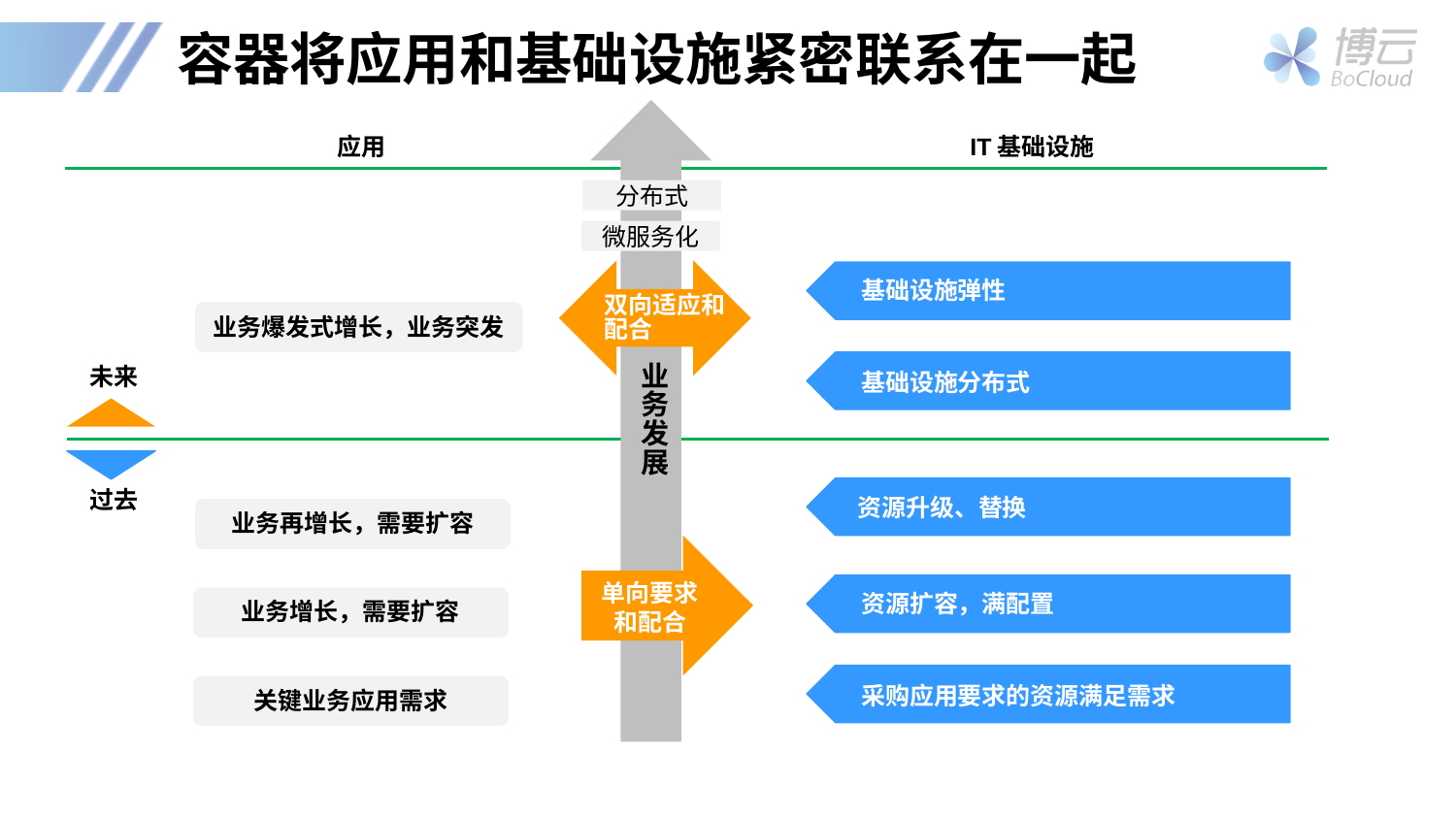

# 容器将应用和基础设施紧密联系在一起
业务发展

应用
IT基础设施
分布式
微服务化

双向适应和配合

基础设施弹性

基础设施分布式
业务爆发式增长，业务突发
未来

资源升级、替换

资源扩容，满配置

采购应用要求的资源满足需求
过去
业务再增长，需要扩容
单向要求和配合
业务增长，需要扩容
关键业务应用需求